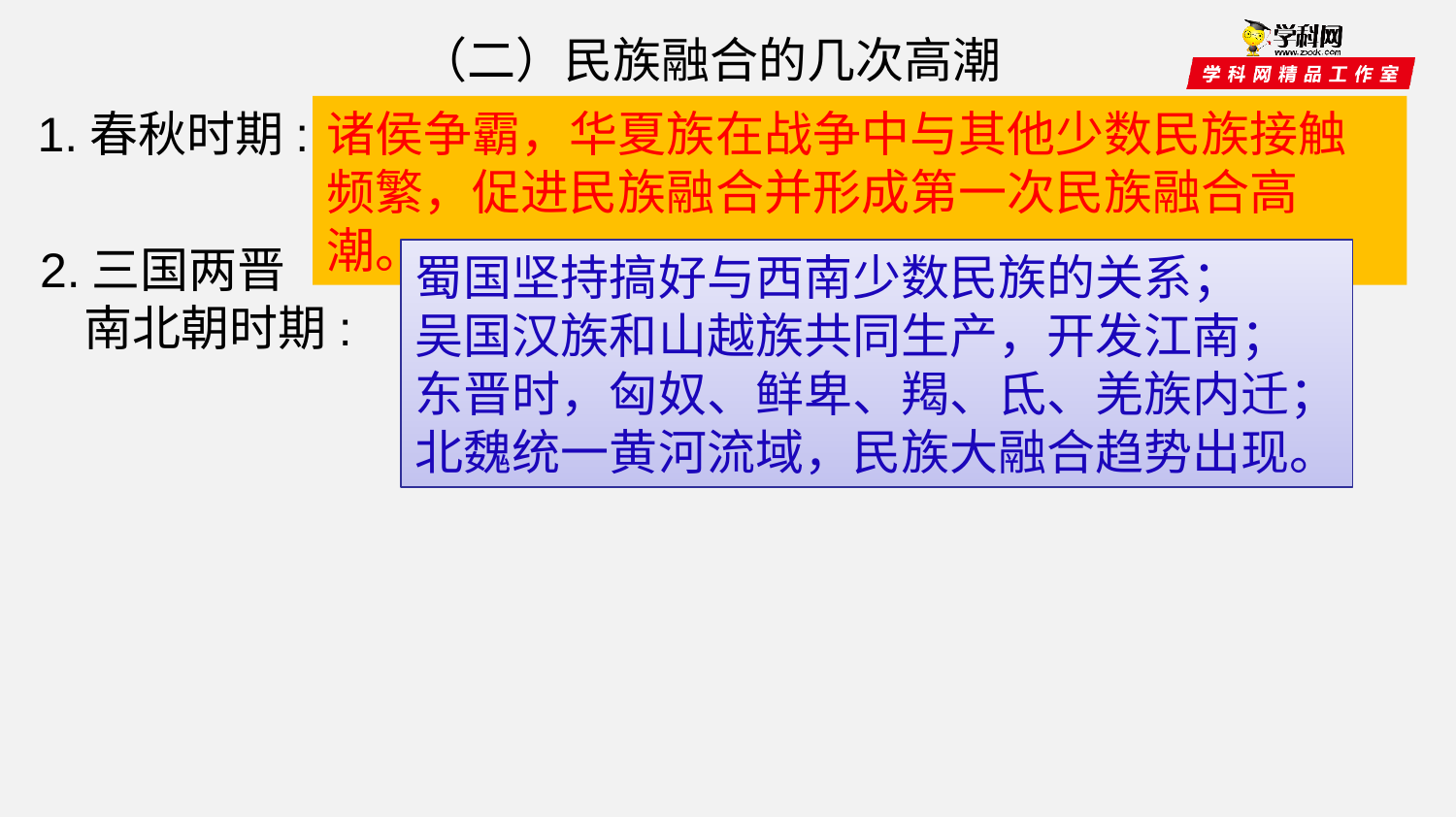

（二）民族融合的几次高潮
1.春秋时期:
诸侯争霸，华夏族在战争中与其他少数民族接触频繁，促进民族融合并形成第一次民族融合高潮。
2.三国两晋
   南北朝时期:
蜀国坚持搞好与西南少数民族的关系；
吴国汉族和山越族共同生产，开发江南；
东晋时，匈奴、鲜卑、羯、氐、羌族内迁；
北魏统一黄河流域，民族大融合趋势出现。